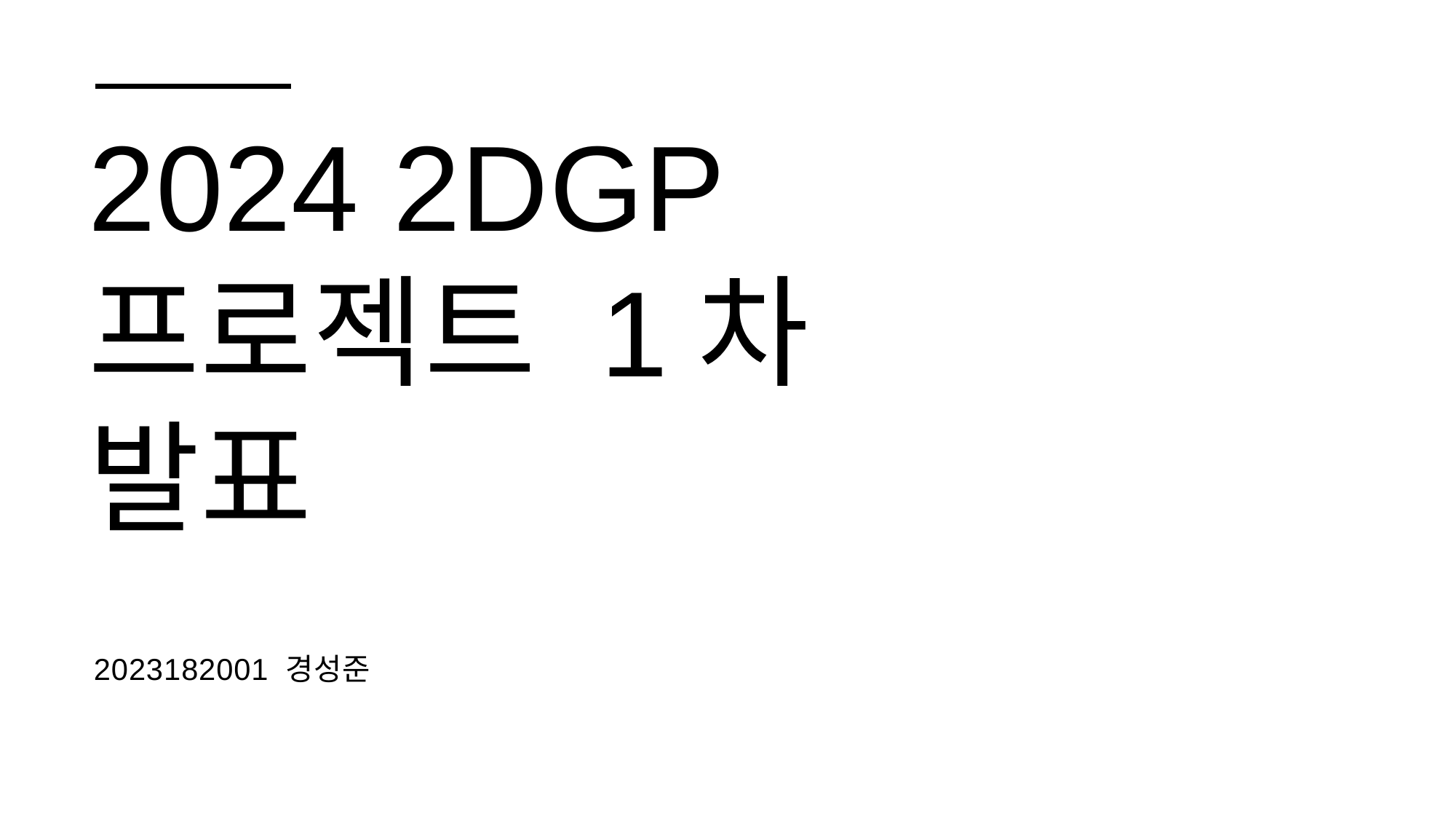

# 2024 2DGP 프로젝트 1차 발표
2023182001 경성준